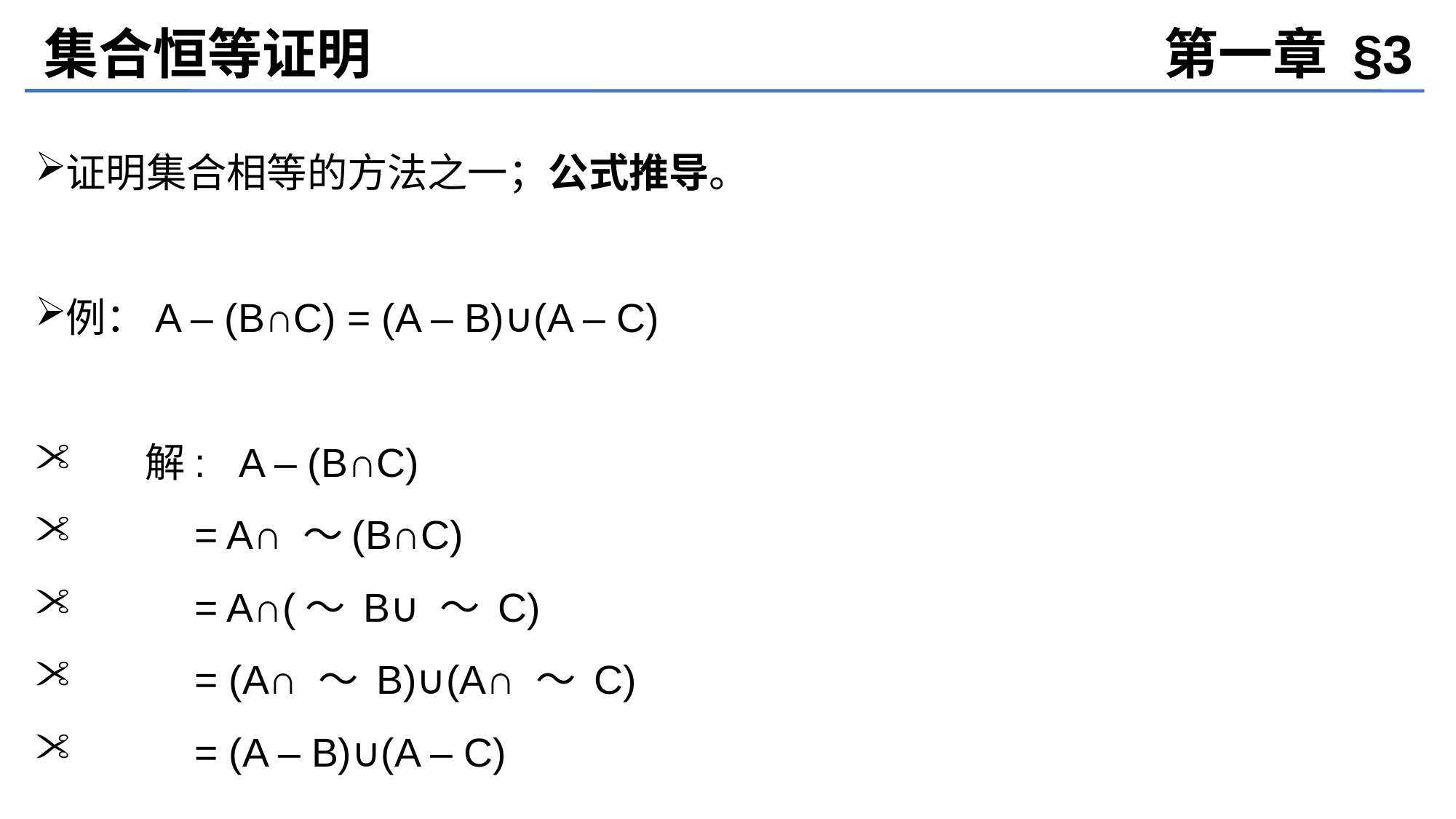

集合恒等证明
第一章 §3
证明集合相等的方法之一；公式推导。

例：A – (B∩C) = (A – B)∪(A – C)

       解:   A – (B∩C)
           = A∩ ～(B∩C)
           = A∩(～ B∪ ～ C)
           = (A∩ ～ B)∪(A∩ ～ C)
           = (A – B)∪(A – C)